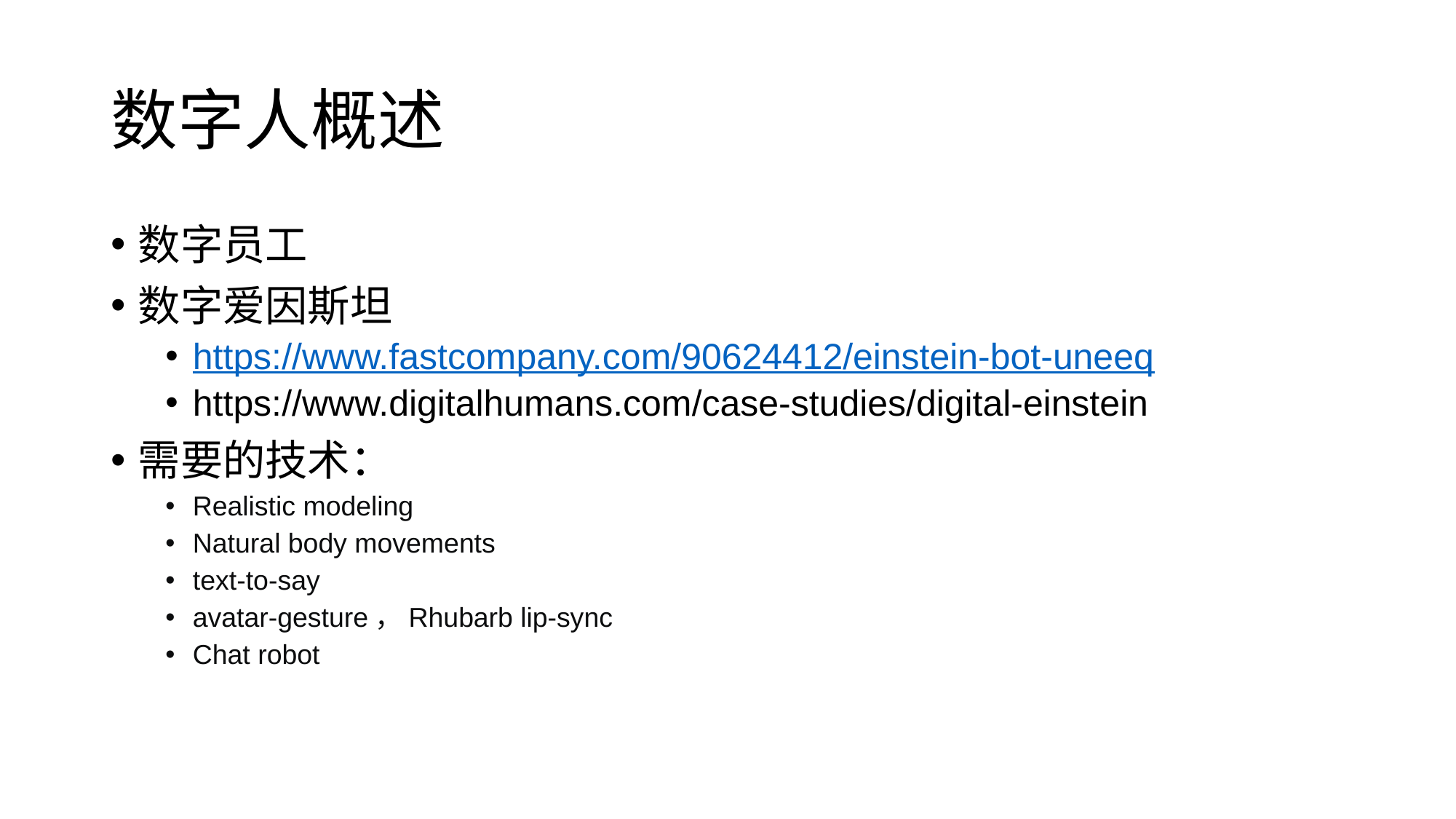

# 数字人概述
数字员工
数字爱因斯坦
https://www.fastcompany.com/90624412/einstein-bot-uneeq
https://www.digitalhumans.com/case-studies/digital-einstein
需要的技术：
Realistic modeling
Natural body movements
text-to-say
avatar-gesture，Rhubarb lip-sync
Chat robot